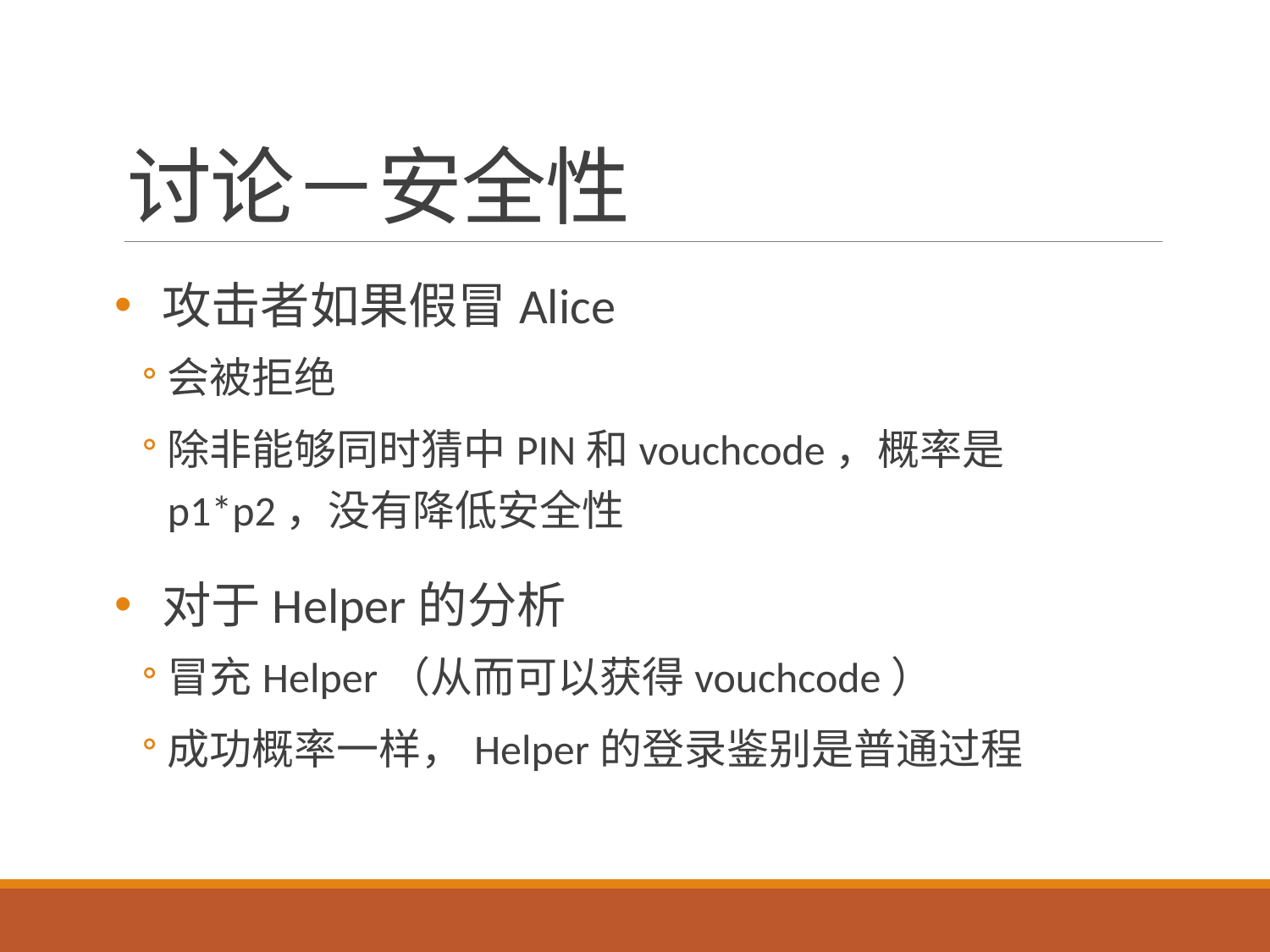

# 讨论－安全性
攻击者如果假冒Alice
会被拒绝
除非能够同时猜中PIN和vouchcode，概率是p1*p2，没有降低安全性
对于Helper的分析
冒充Helper（从而可以获得vouchcode）
成功概率一样，Helper的登录鉴别是普通过程